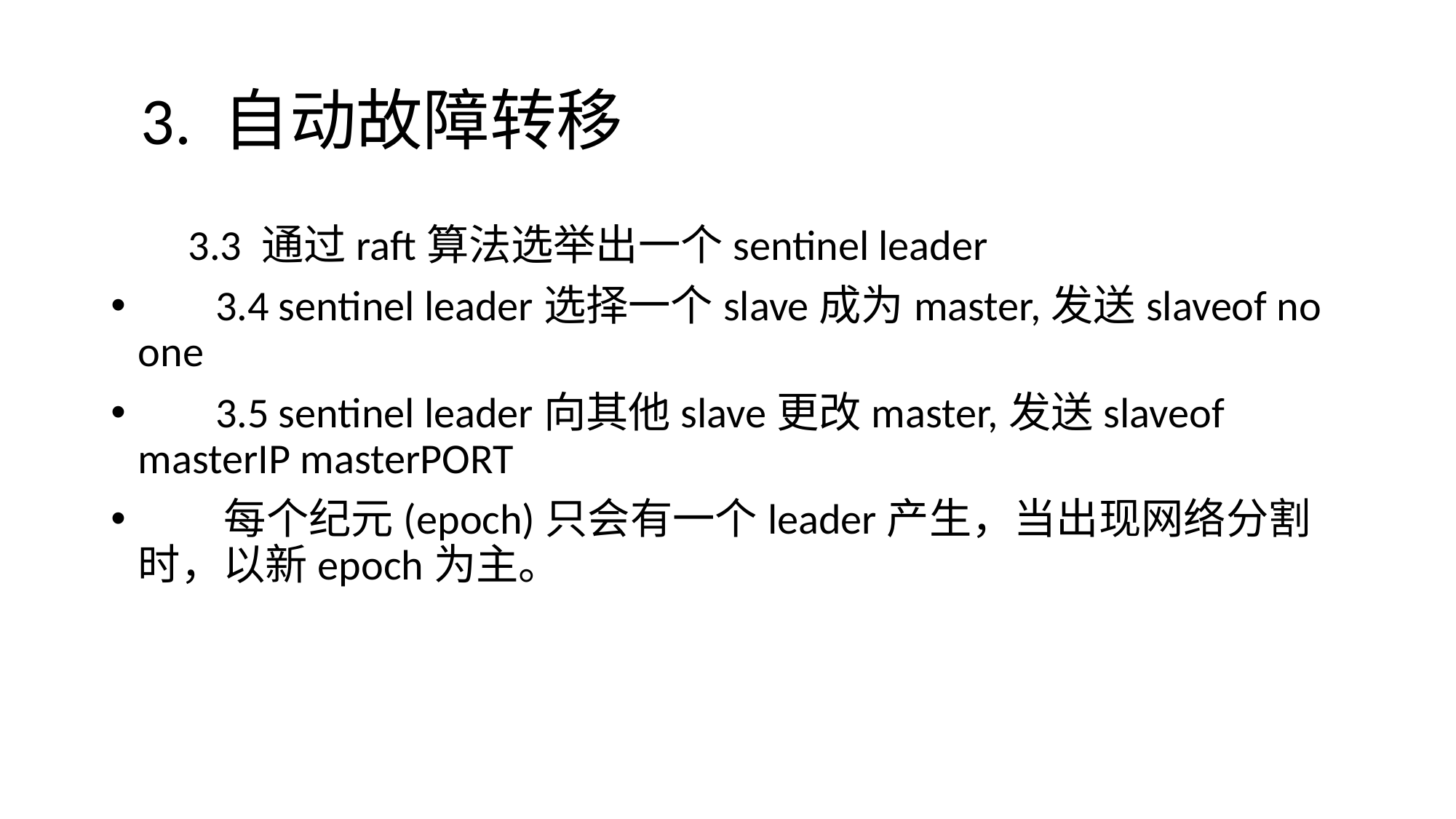

# 3. 自动故障转移
        3.3 通过raft算法选举出一个sentinel leader
        3.4 sentinel leader选择一个slave成为master,发送slaveof no one
        3.5 sentinel leader向其他slave更改master,发送slaveof masterIP masterPORT
        每个纪元(epoch)只会有一个leader产生，当出现网络分割时，以新epoch为主。